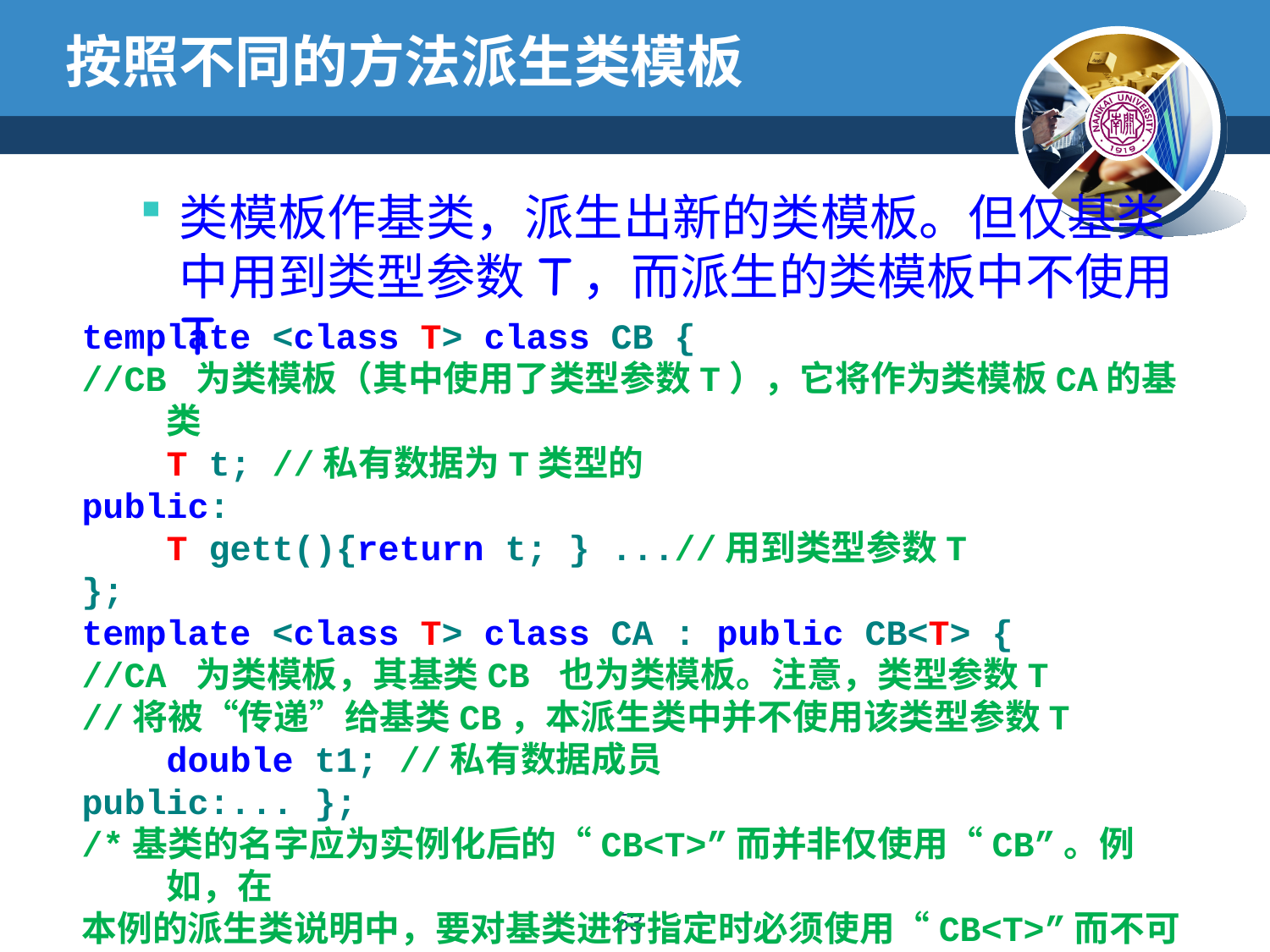

# 按照不同的方法派生类模板
类模板作基类，派生出新的类模板。但仅基类中用到类型参数T，而派生的类模板中不使用T

template <class T> class CB {
//CB 为类模板（其中使用了类型参数T），它将作为类模板CA的基类
	T t; //私有数据为T类型的
public:
	T gett(){return t; } ...//用到类型参数T
};
template <class T> class CA : public CB<T> {
//CA 为类模板，其基类CB 也为类模板。注意，类型参数T
//将被“传递”给基类CB，本派生类中并不使用该类型参数T
	double t1; //私有数据成员
public:... };
/*基类的名字应为实例化后的“CB<T>”而并非仅使用“CB”。例如，在
本例的派生类说明中，要对基类进行指定时必须使用“CB<T>”而不可
只使用“CB”*/
53